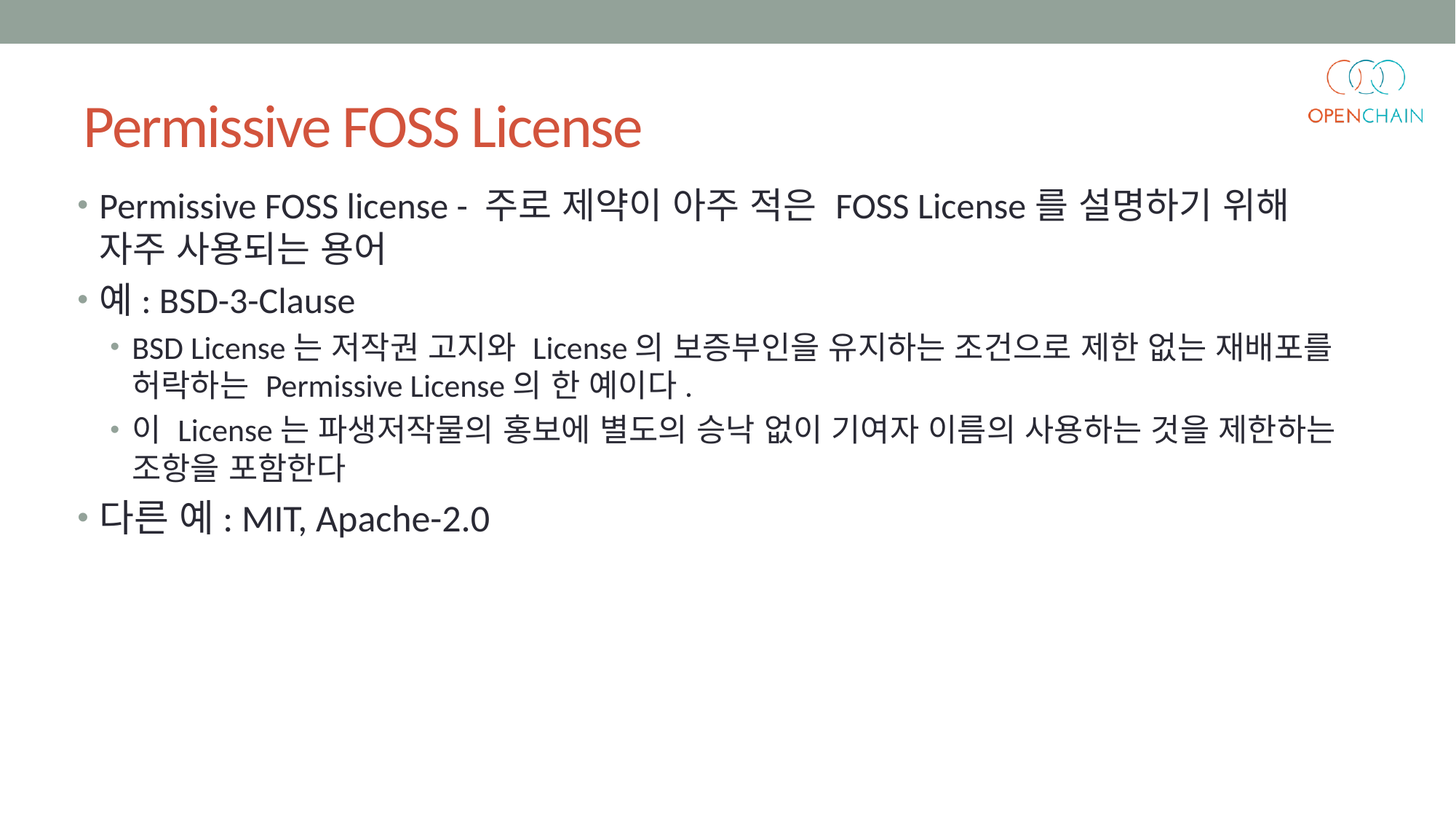

# Permissive FOSS License
Permissive FOSS license - 주로 제약이 아주 적은 FOSS License를 설명하기 위해 자주 사용되는 용어
예: BSD-3-Clause
BSD License는 저작권 고지와 License의 보증부인을 유지하는 조건으로 제한 없는 재배포를 허락하는 Permissive License의 한 예이다.
이 License는 파생저작물의 홍보에 별도의 승낙 없이 기여자 이름의 사용하는 것을 제한하는 조항을 포함한다
다른 예: MIT, Apache-2.0